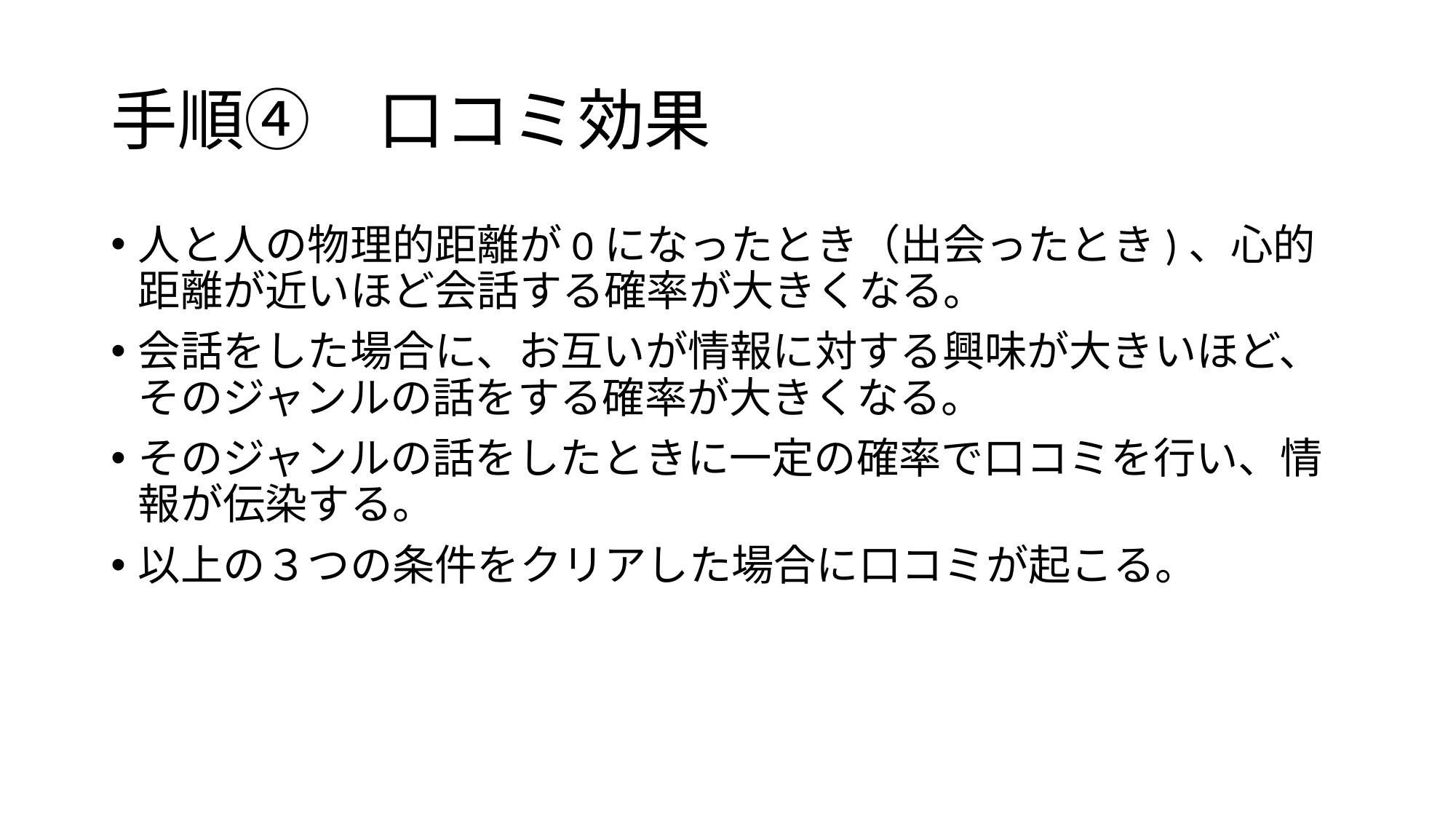

# 手順④　口コミ効果
人と人の物理的距離が0になったとき（出会ったとき)、心的距離が近いほど会話する確率が大きくなる。
会話をした場合に、お互いが情報に対する興味が大きいほど、そのジャンルの話をする確率が大きくなる。
そのジャンルの話をしたときに一定の確率で口コミを行い、情報が伝染する。
以上の３つの条件をクリアした場合に口コミが起こる。